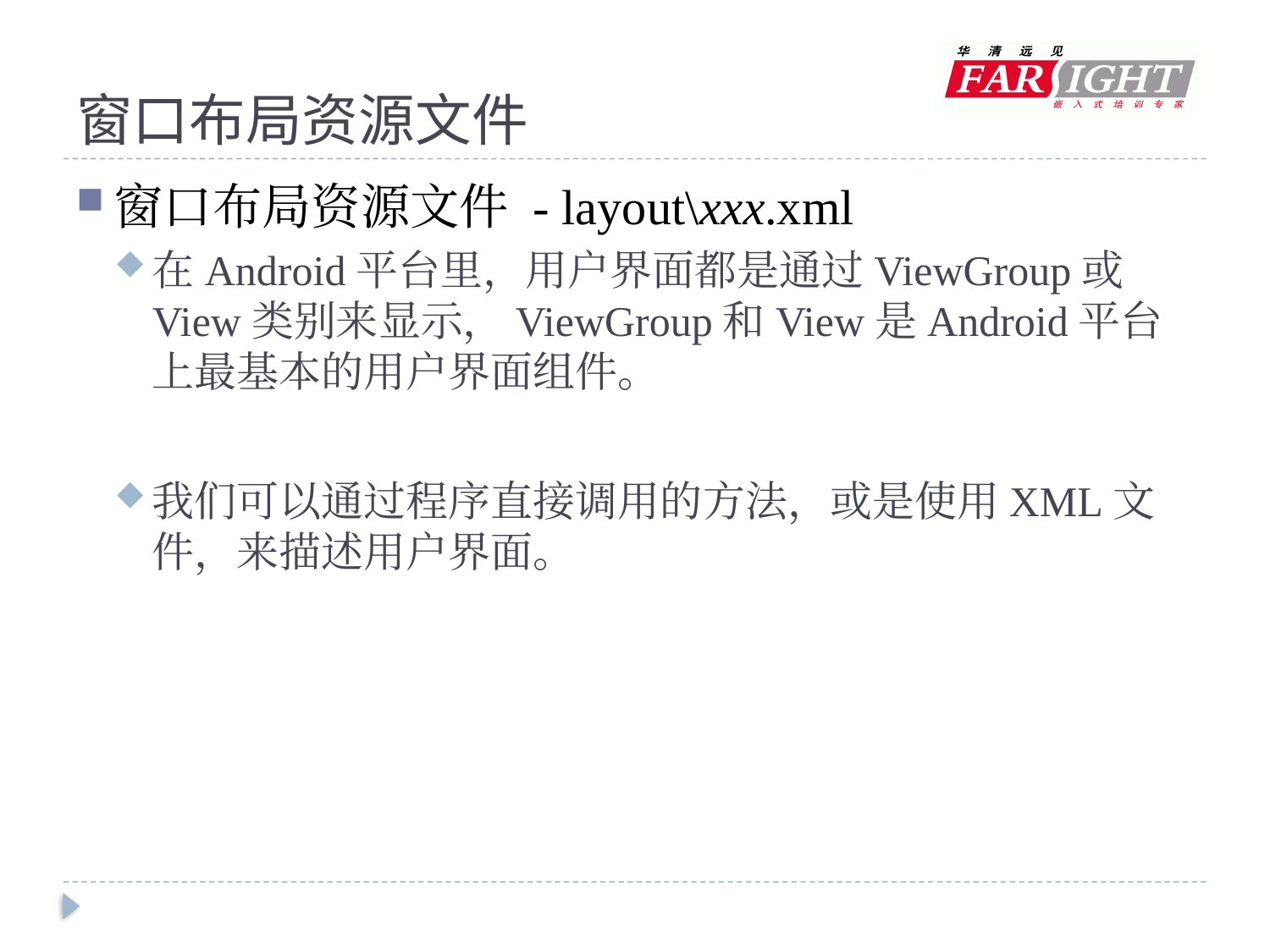

# 窗口布局资源文件
窗口布局资源文件 - layout\xxx.xml
在Android平台里，用户界面都是通过ViewGroup或View类别来显示，ViewGroup和View是Android平台上最基本的用户界面组件。

我们可以通过程序直接调用的方法，或是使用XML文件，来描述用户界面。